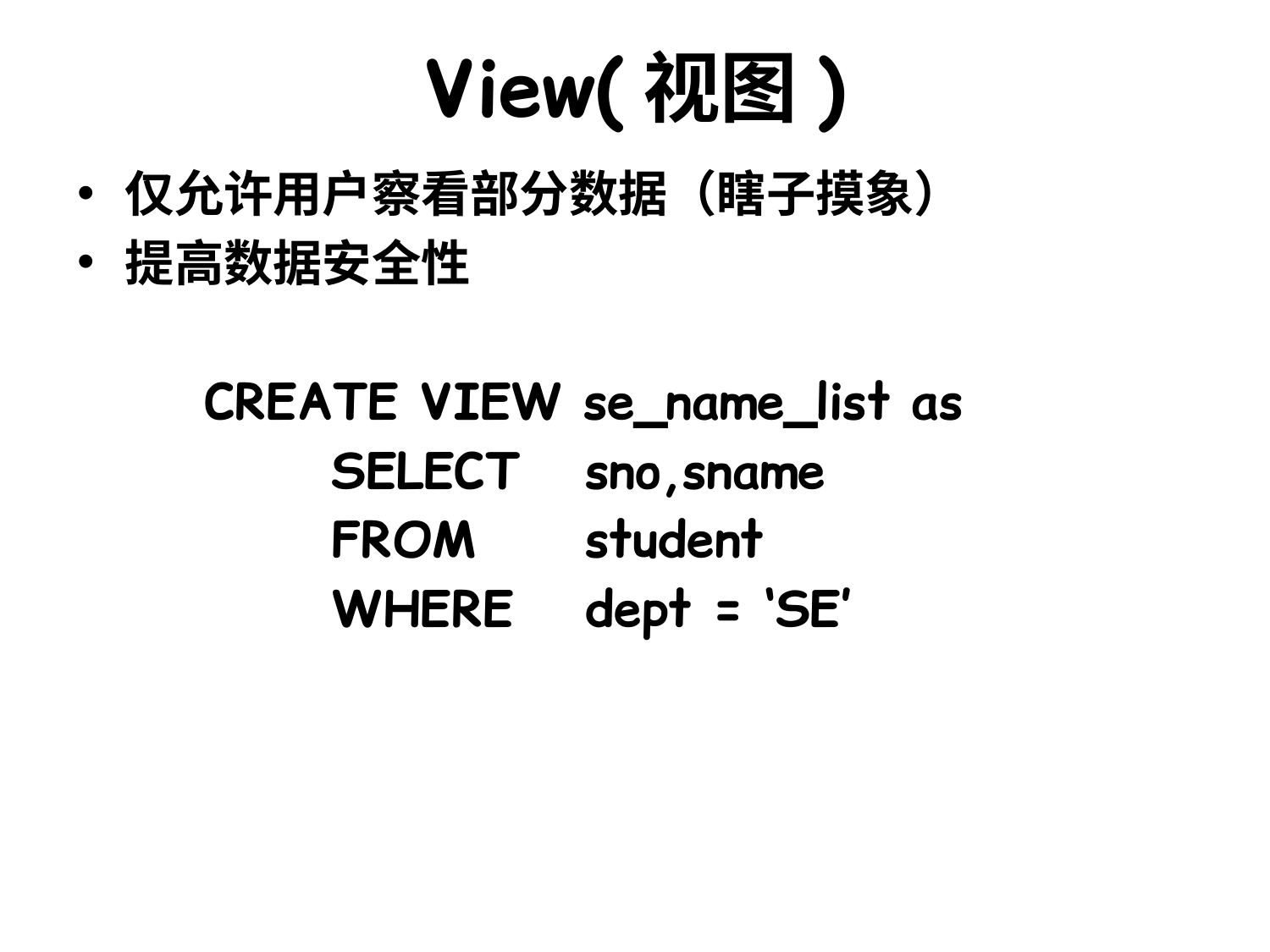

# View(视图)
仅允许用户察看部分数据（瞎子摸象）
提高数据安全性

	CREATE VIEW se_name_list as
		SELECT 	sno,sname
		FROM	student
		WHERE	dept = ‘SE’